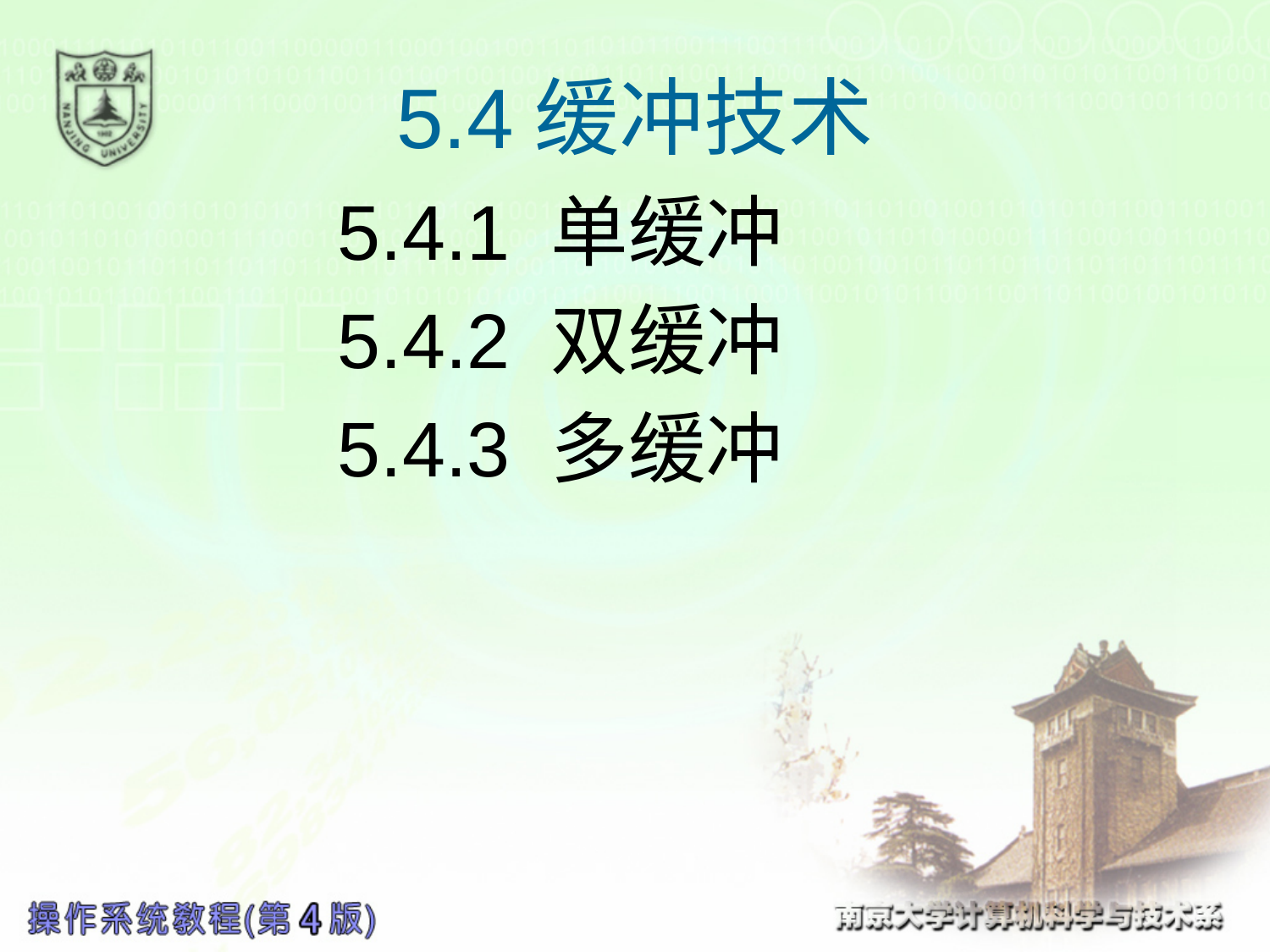

# 5.4缓冲技术
5.4.1 单缓冲
5.4.2 双缓冲
5.4.3 多缓冲